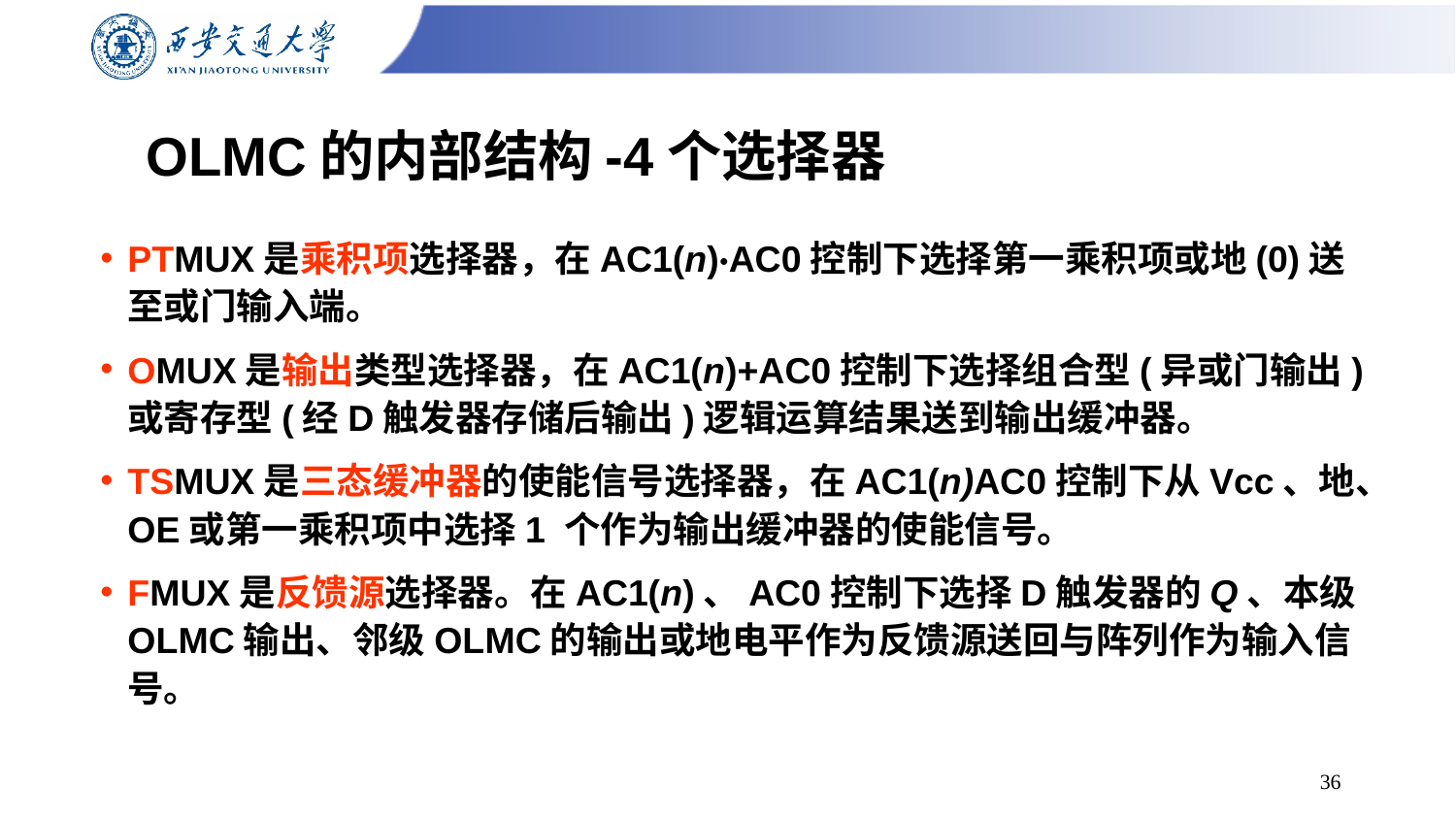

# OLMC的内部结构-4个选择器
PTMUX是乘积项选择器，在AC1(n)·AC0控制下选择第一乘积项或地(0)送至或门输入端。
OMUX是输出类型选择器，在AC1(n)+AC0控制下选择组合型(异或门输出)或寄存型(经D触发器存储后输出)逻辑运算结果送到输出缓冲器。
TSMUX是三态缓冲器的使能信号选择器，在AC1(n)AC0控制下从Vcc、地、OE或第一乘积项中选择1 个作为输出缓冲器的使能信号。
FMUX是反馈源选择器。在AC1(n)、AC0控制下选择D触发器的Q、本级OLMC输出、邻级OLMC的输出或地电平作为反馈源送回与阵列作为输入信号。
36